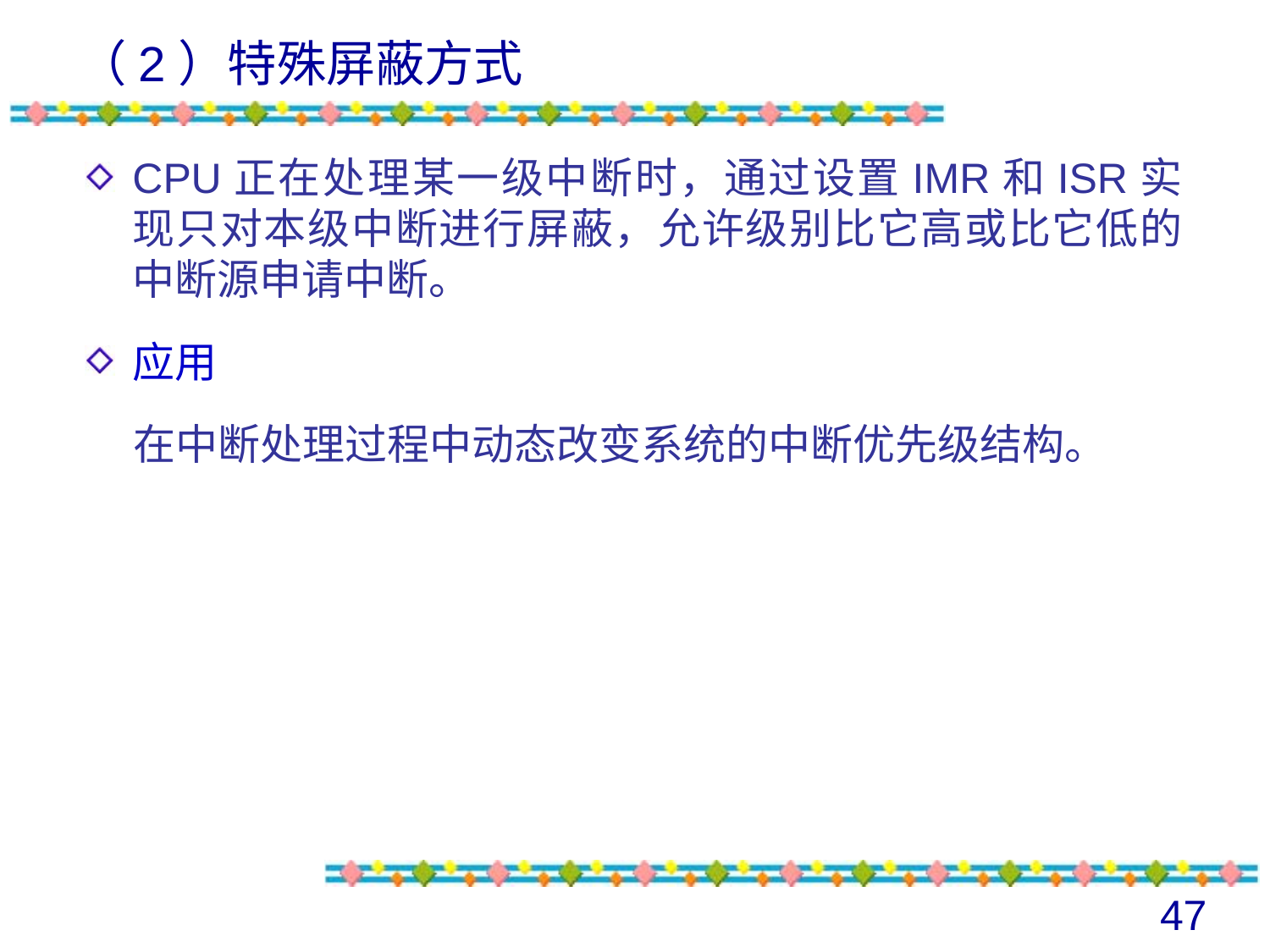

# （2）特殊屏蔽方式
CPU正在处理某一级中断时，通过设置IMR和ISR实现只对本级中断进行屏蔽，允许级别比它高或比它低的中断源申请中断。
应用
    在中断处理过程中动态改变系统的中断优先级结构。